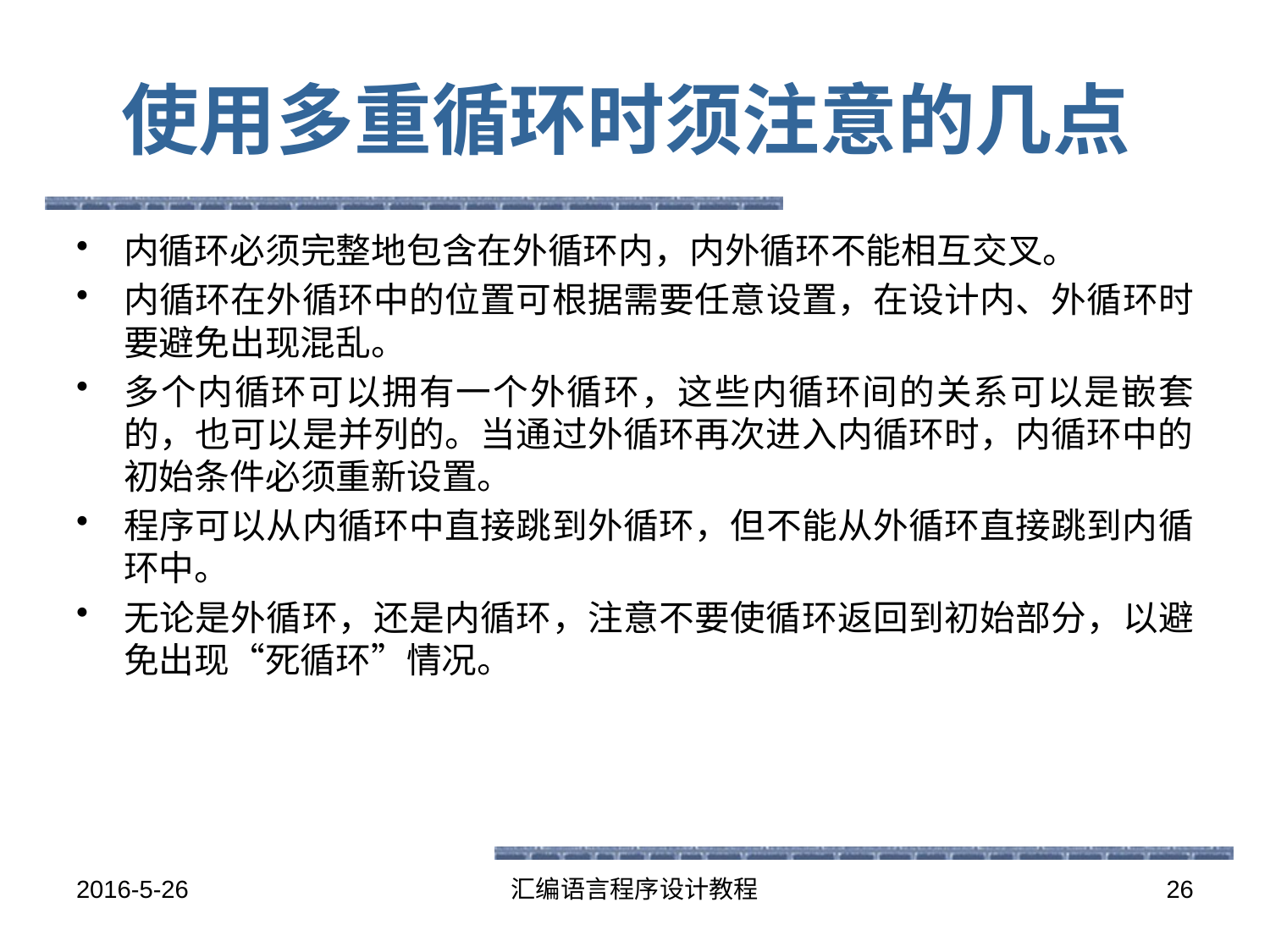

# 使用多重循环时须注意的几点
内循环必须完整地包含在外循环内，内外循环不能相互交叉。
内循环在外循环中的位置可根据需要任意设置，在设计内、外循环时要避免出现混乱。
多个内循环可以拥有一个外循环，这些内循环间的关系可以是嵌套的，也可以是并列的。当通过外循环再次进入内循环时，内循环中的初始条件必须重新设置。
程序可以从内循环中直接跳到外循环，但不能从外循环直接跳到内循环中。
无论是外循环，还是内循环，注意不要使循环返回到初始部分，以避免出现“死循环”情况。
2016-5-26
汇编语言程序设计教程
26